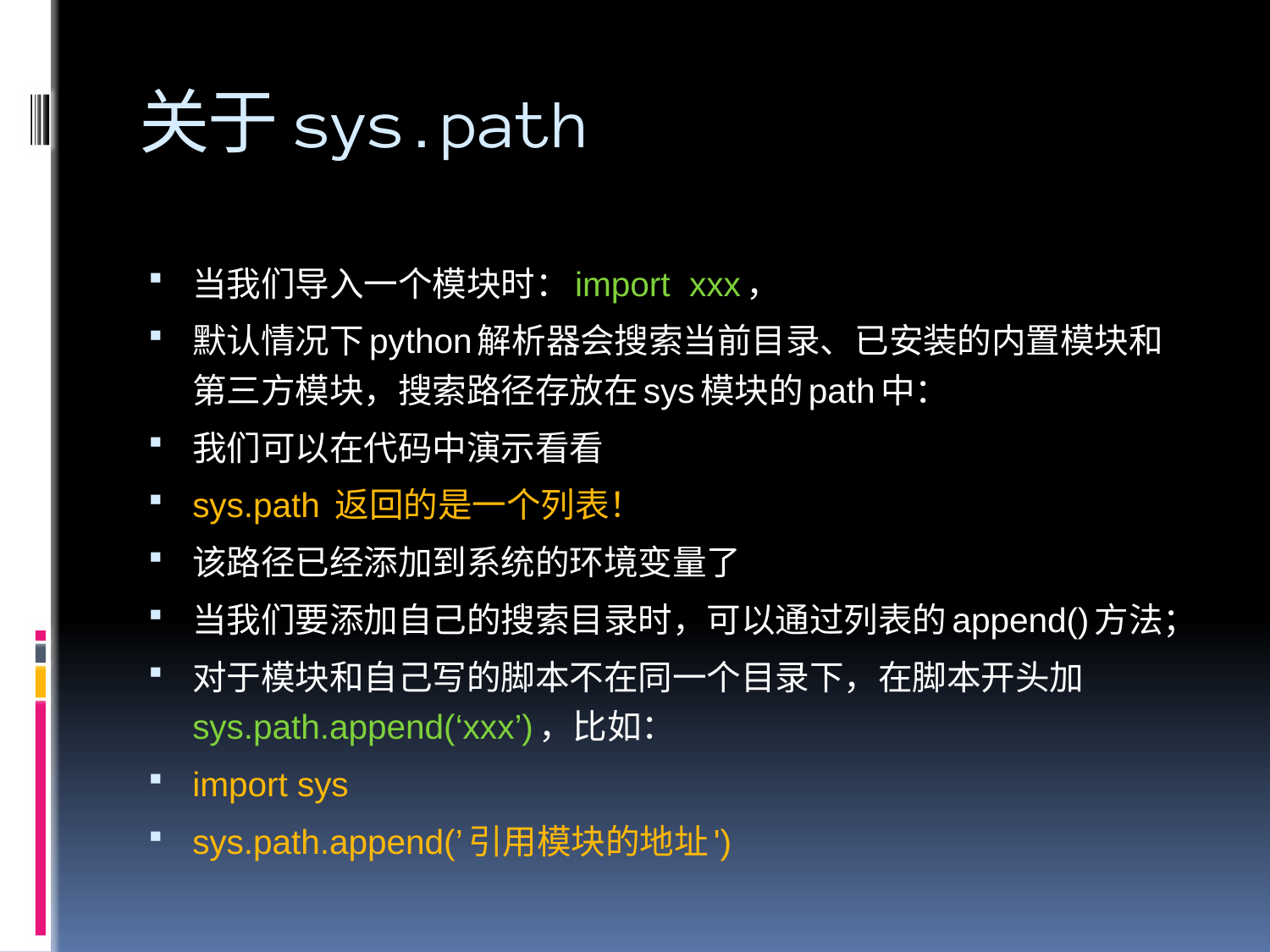

# 关于sys.path
当我们导入一个模块时：import  xxx，
默认情况下python解析器会搜索当前目录、已安装的内置模块和第三方模块，搜索路径存放在sys模块的path中：
我们可以在代码中演示看看
sys.path 返回的是一个列表！
该路径已经添加到系统的环境变量了
当我们要添加自己的搜索目录时，可以通过列表的append()方法；
对于模块和自己写的脚本不在同一个目录下，在脚本开头加sys.path.append(‘xxx’)，比如：
import sys
sys.path.append(’引用模块的地址')